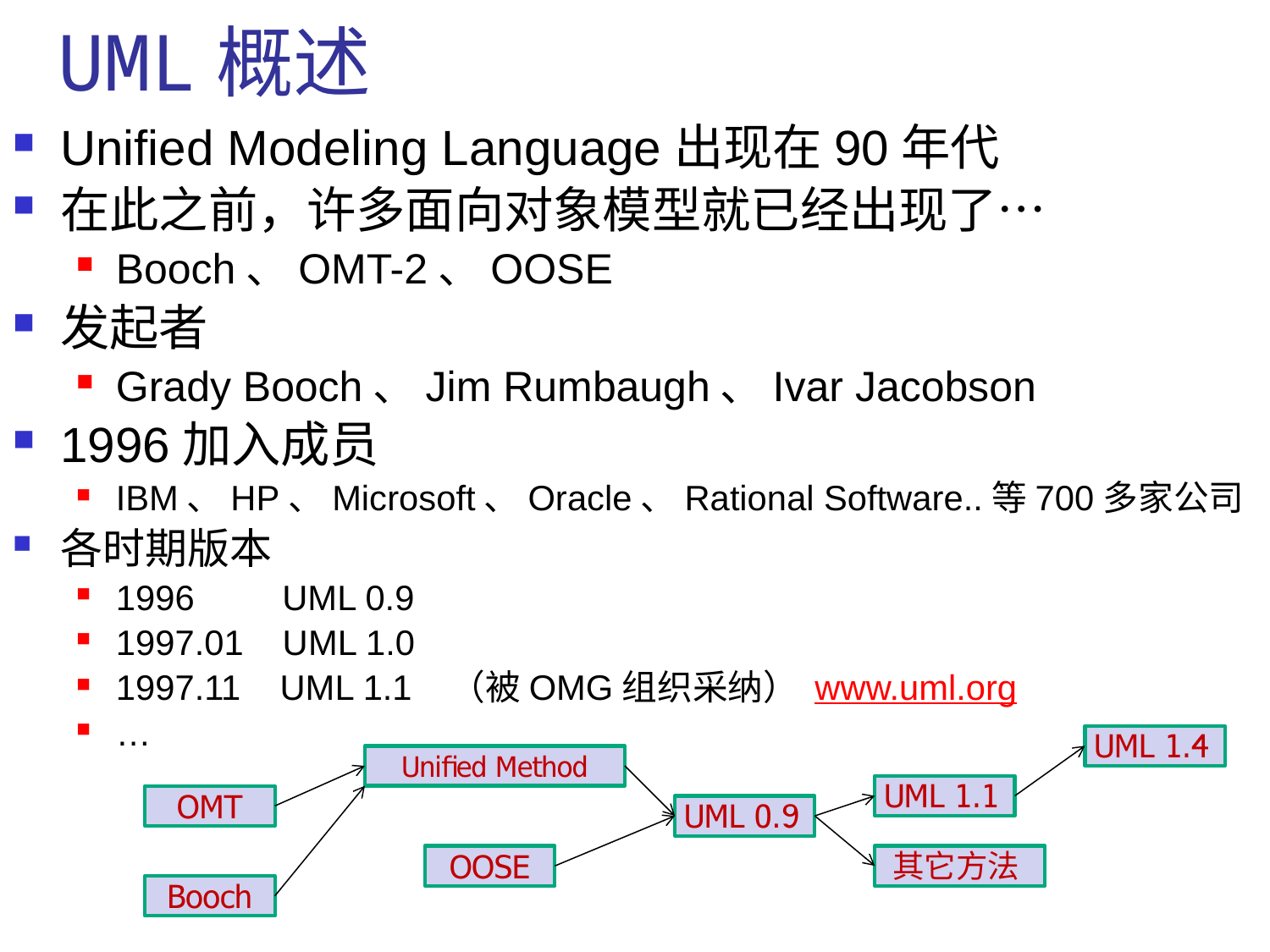

# UML概述
Unified Modeling Language出现在90年代
在此之前，许多面向对象模型就已经出现了…
Booch、OMT-2、OOSE
发起者
Grady Booch、Jim Rumbaugh、Ivar Jacobson
1996加入成员
IBM、HP、Microsoft、Oracle、Rational Software..等700多家公司
各时期版本
1996         UML 0.9
1997.01    UML 1.0
1997.11    UML 1.1   （被OMG组织采纳） www.uml.org
…
UML 1.4
Unified Method
UML 1.1
OMT
UML 0.9
OOSE
其它方法
Booch